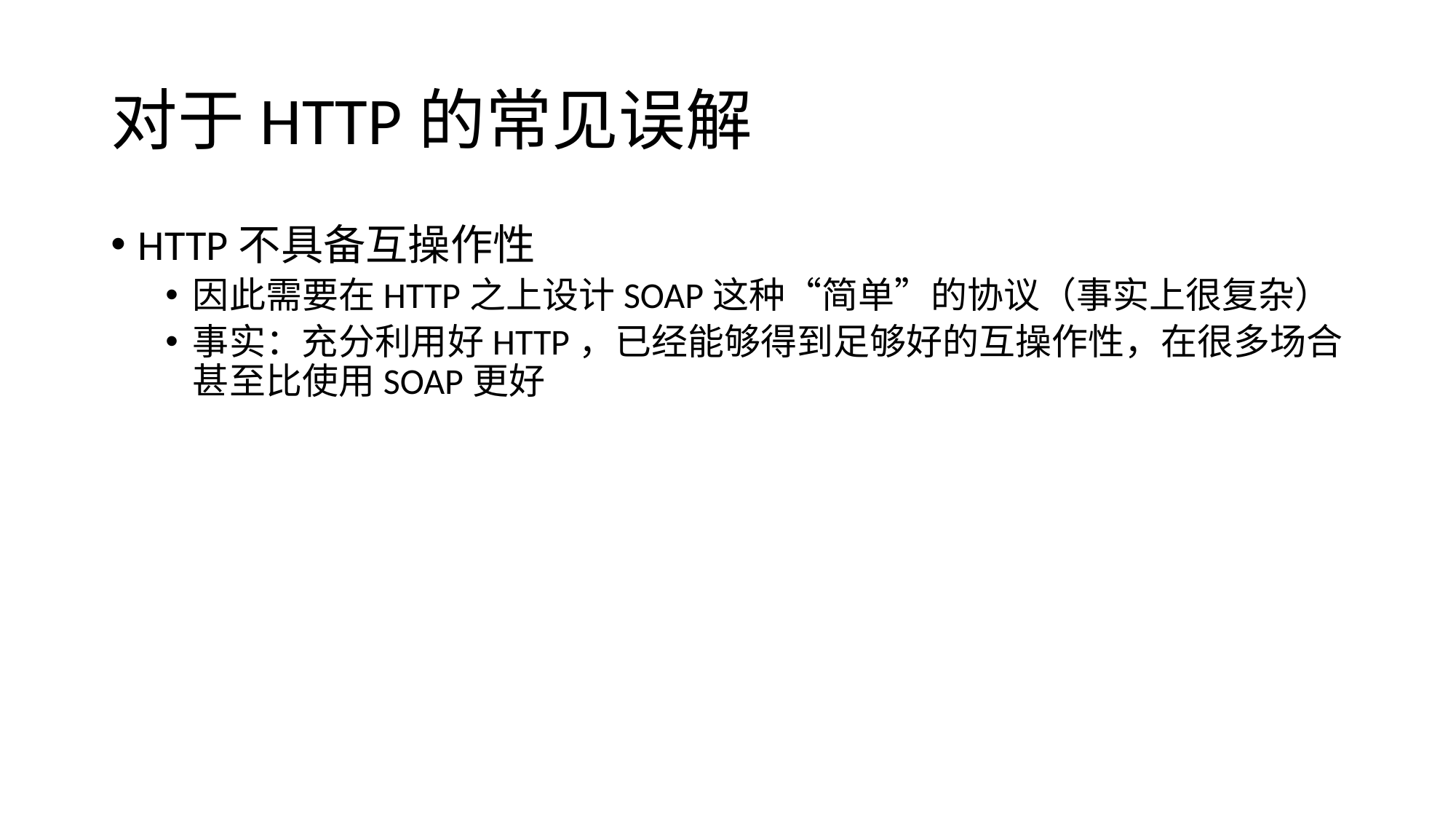

# 对于HTTP的常见误解
HTTP不具备互操作性
因此需要在HTTP之上设计SOAP这种“简单”的协议（事实上很复杂）
事实：充分利用好HTTP，已经能够得到足够好的互操作性，在很多场合甚至比使用SOAP更好